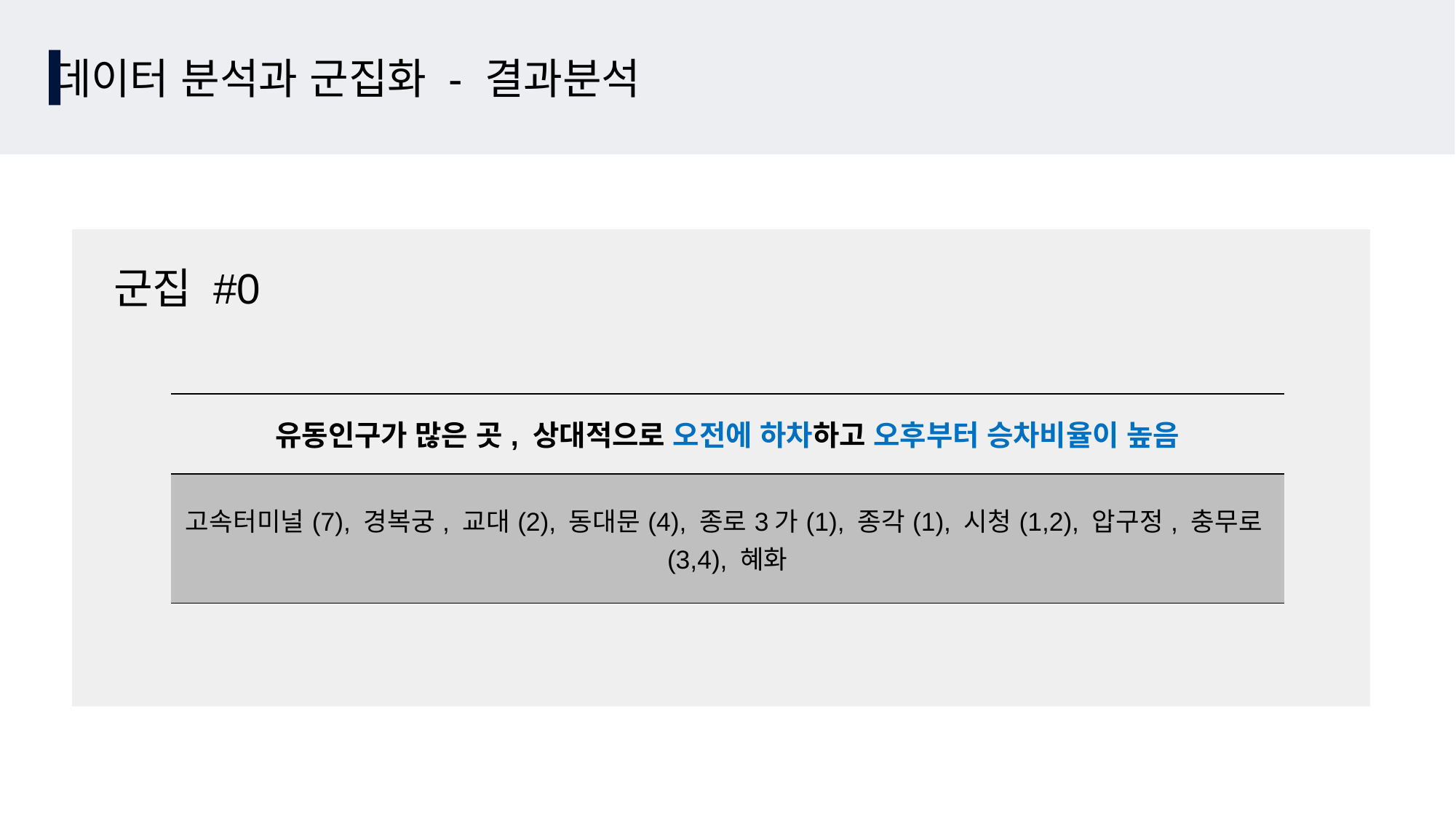

데이터 분석과 군집화 - 결과분석

군집 #0
| 유동인구가 많은 곳, 상대적으로 오전에 하차하고 오후부터 승차비율이 높음 |
| --- |
| 고속터미널(7), 경복궁, 교대(2), 동대문(4), 종로3가(1), 종각(1), 시청(1,2), 압구정, 충무로(3,4), 혜화 |